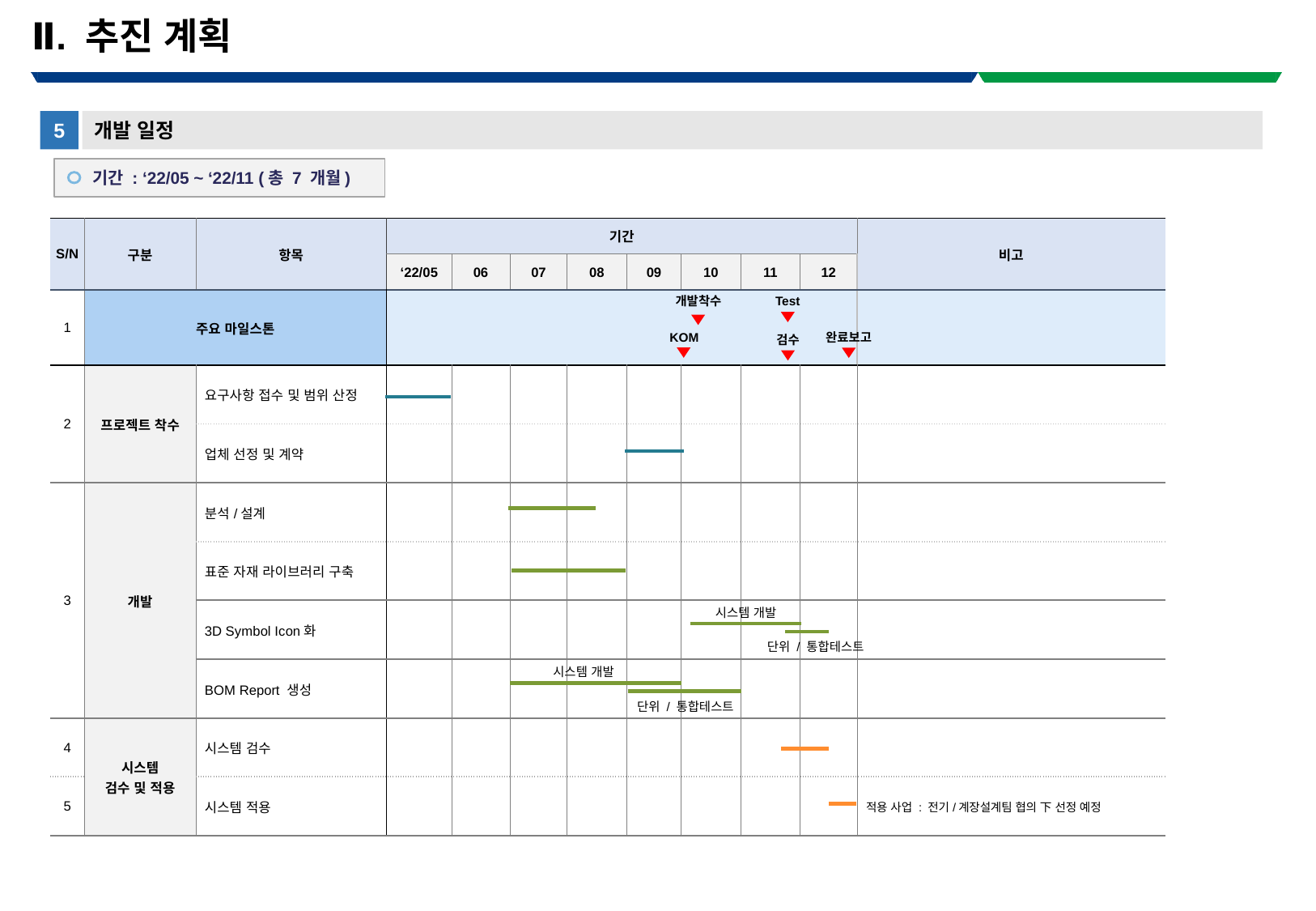

# Ⅱ. 추진 계획
5
개발 일정

기간 : ‘22/05 ~ ‘22/11 (총 7 개월)

| S/N | 구분 | 항목 | 기간 |  |  |  |  |  |  |  | 비고 |
| --- | --- | --- | --- | --- | --- | --- | --- | --- | --- | --- | --- |
|  |  |  | ‘22/05 | 06 | 07 | 08 | 09 | 10 | 11 | 12 |  |
| 1 | 주요 마일스톤 |  |  |  |  |  |  |  |  |  |  |
| 2 | 프로젝트 착수 | 요구사항 접수 및 범위 산정 |  |  |  |  |  |  |  |  |  |
|  |  | 업체 선정 및 계약 |  |  |  |  |  |  |  |  |  |
| 3 | 개발 | 분석/설계 |  |  |  |  |  |  |  |  |  |
|  |  | 표준 자재 라이브러리 구축 |  |  |  |  |  |  |  |  |  |
|  |  | 3D Symbol Icon화 |  |  |  |  |  |  |  |  |  |
|  |  | BOM Report 생성 |  |  |  |  |  |  |  |  |  |
| 4 | 시스템 검수 및 적용 | 시스템 검수 |  |  |  |  |  |  |  |  |  |
| 5 |  | 시스템 적용 |  |  |  |  |  |  |  |  | 적용 사업 : 전기/계장설계팀 협의 下 선정 예정 |
개발착수

Test

KOM

완료보고

검수

시스템 개발
단위 / 통합테스트
시스템 개발
단위 / 통합테스트